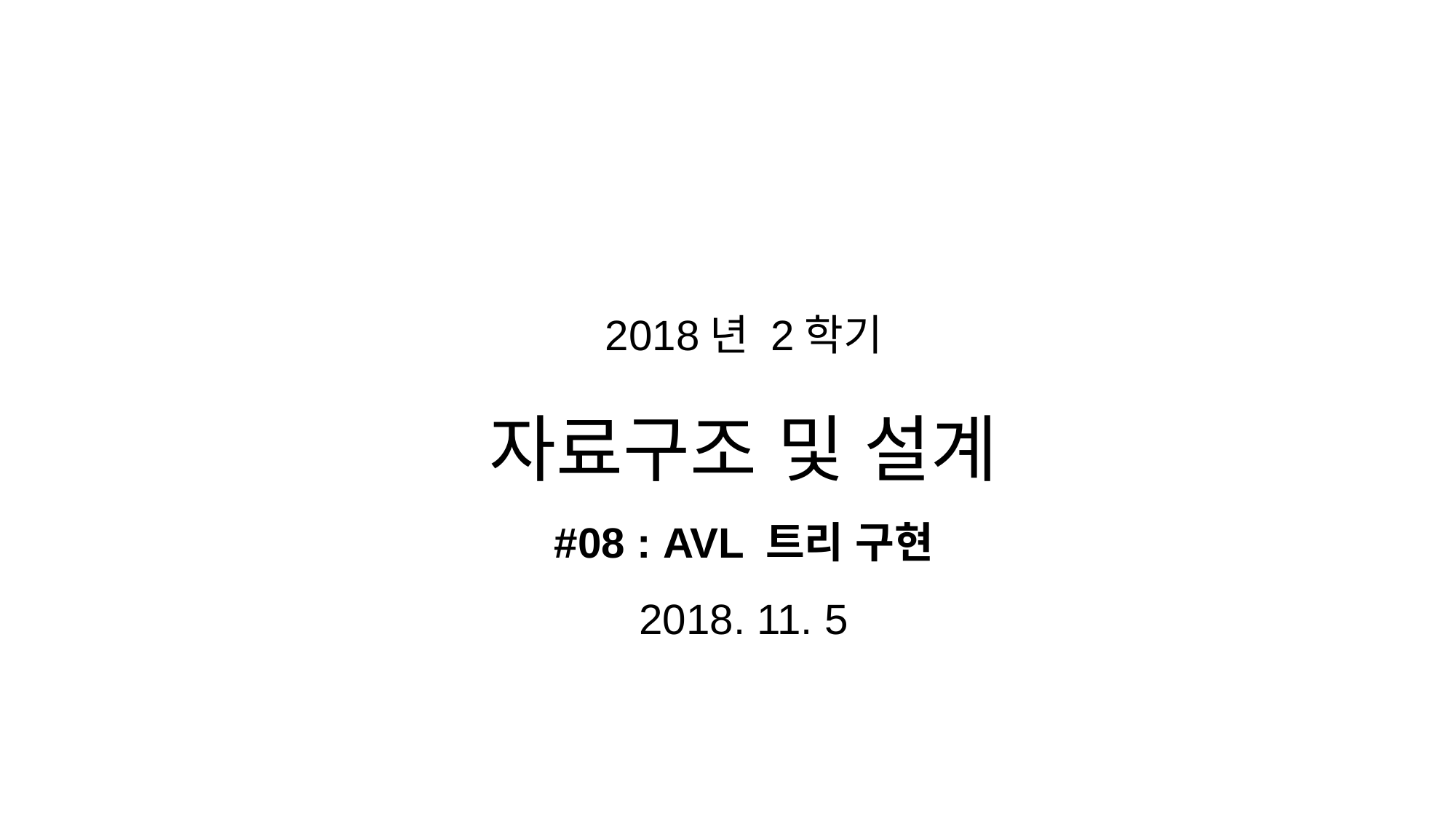

# 2018년 2학기 자료구조 및 설계 #08 : AVL 트리 구현 2018. 11. 5